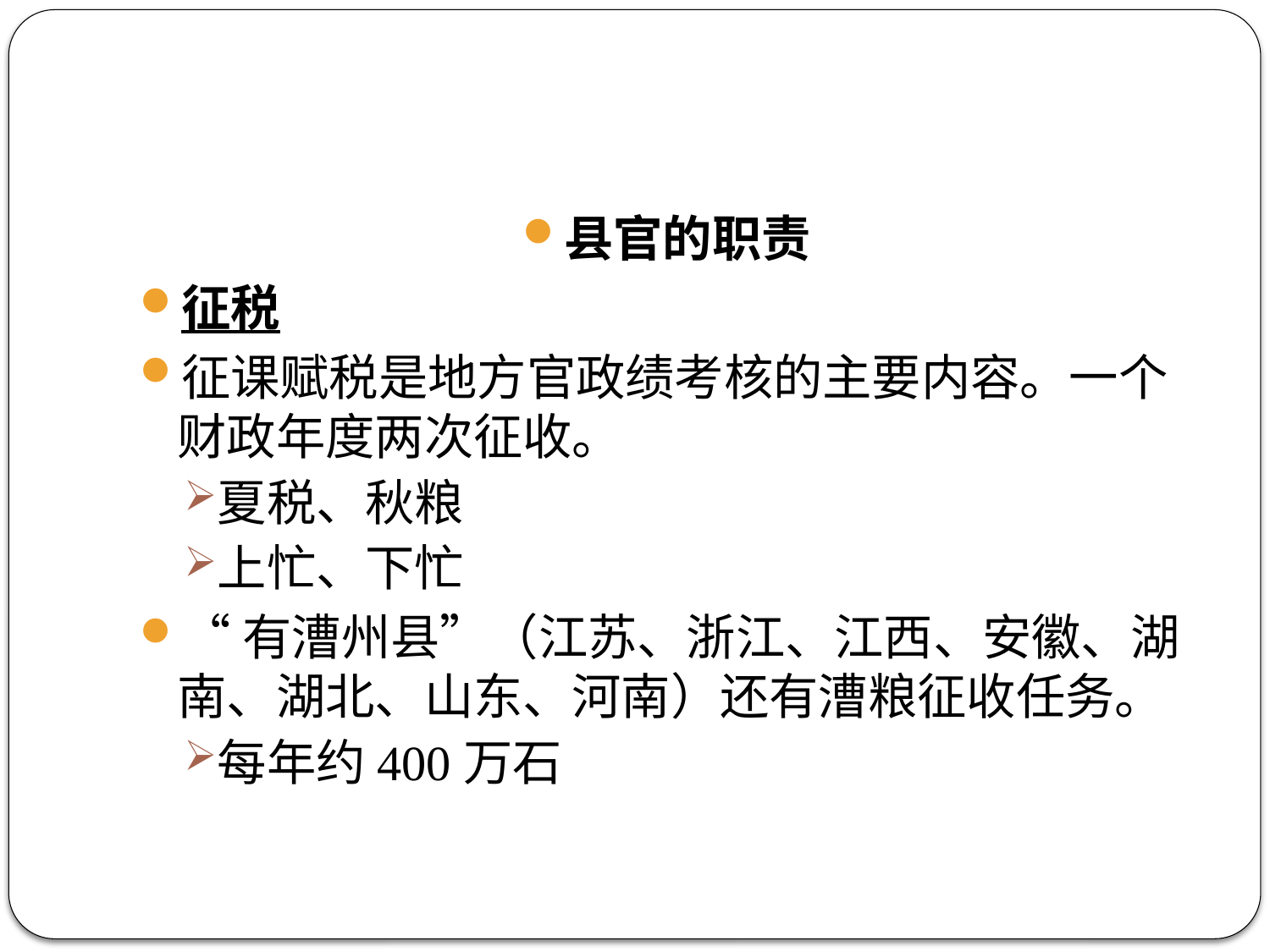

#
县官的职责
征税
征课赋税是地方官政绩考核的主要内容。一个财政年度两次征收。
夏税、秋粮
上忙、下忙
“有漕州县”（江苏、浙江、江西、安徽、湖南、湖北、山东、河南）还有漕粮征收任务。
每年约400万石